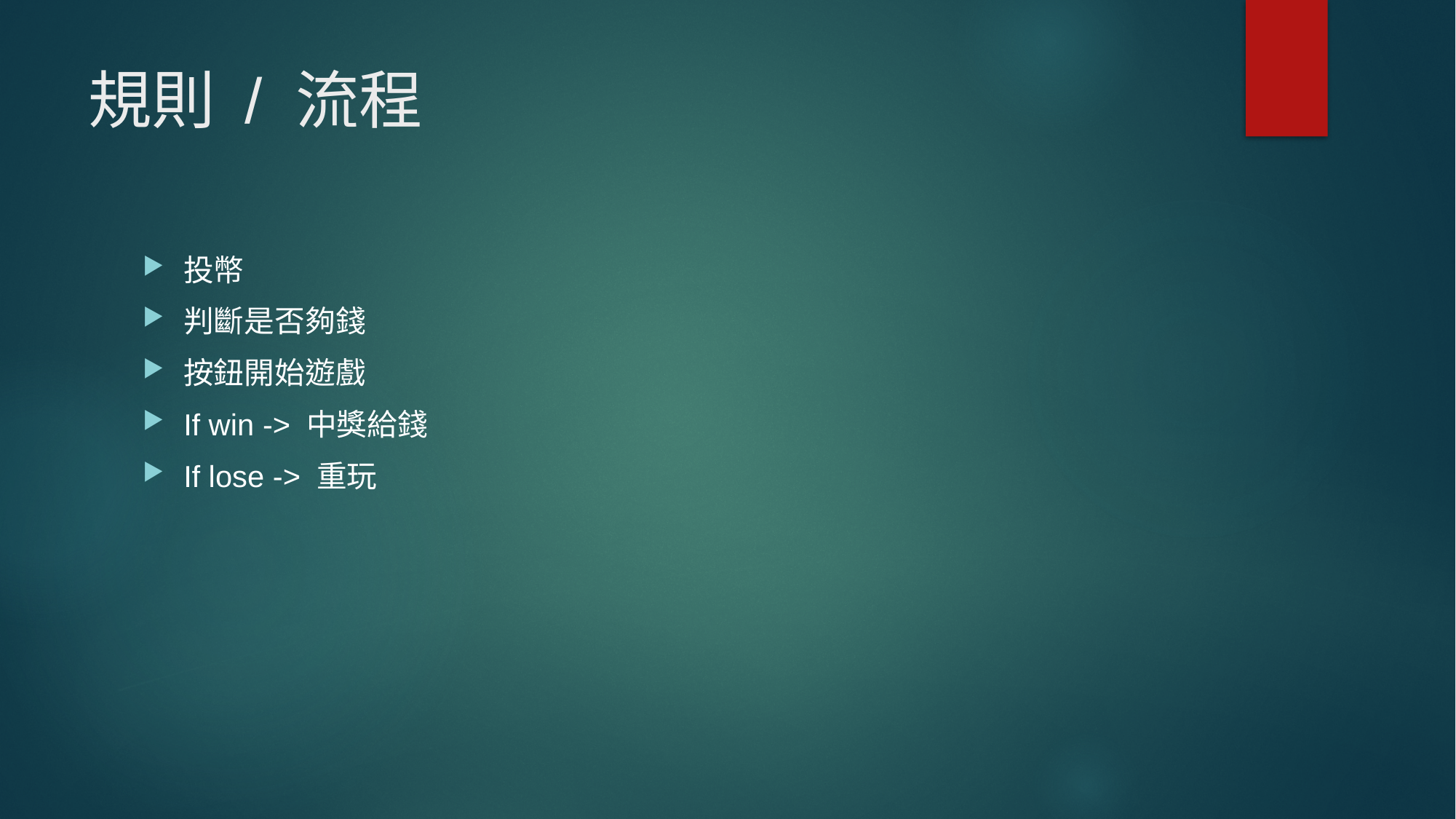

# 規則 / 流程
投幣
判斷是否夠錢
按鈕開始遊戲
If win -> 中獎給錢
If lose -> 重玩